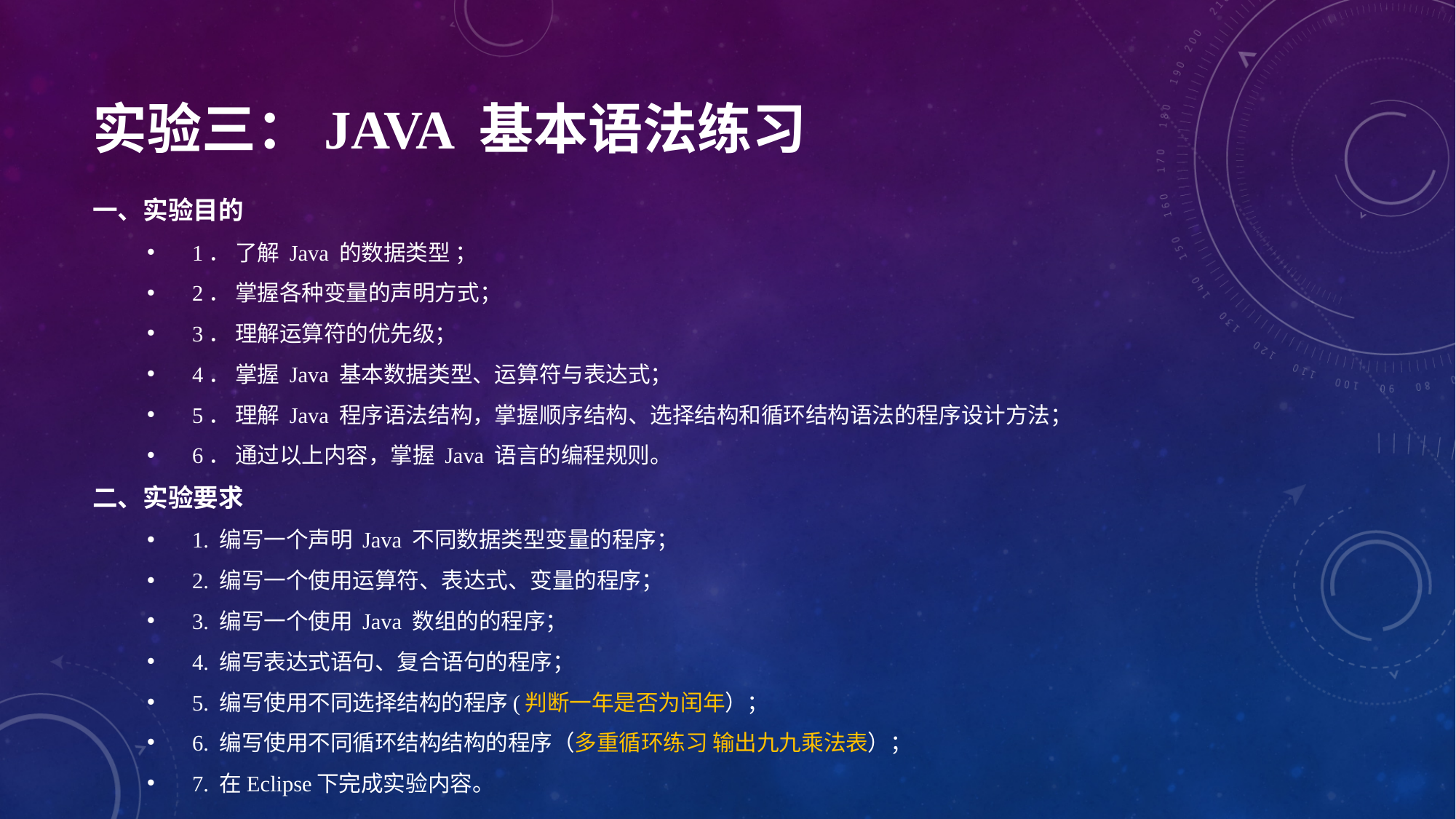

# 实验三：Java 基本语法练习
一、实验目的
  1． 了解 Java 的数据类型 ；
  2． 掌握各种变量的声明方式；
  3． 理解运算符的优先级；
  4． 掌握 Java 基本数据类型、运算符与表达式；
  5． 理解 Java 程序语法结构，掌握顺序结构、选择结构和循环结构语法的程序设计方法；
  6． 通过以上内容，掌握 Java 语言的编程规则。
二、实验要求
  1. 编写一个声明 Java 不同数据类型变量的程序；
  2. 编写一个使用运算符、表达式、变量的程序；
  3. 编写一个使用 Java 数组的的程序；
  4. 编写表达式语句、复合语句的程序；
  5. 编写使用不同选择结构的程序(判断一年是否为闰年）；
  6. 编写使用不同循环结构结构的程序（多重循环练习 输出九九乘法表）；
  7. 在Eclipse下完成实验内容。